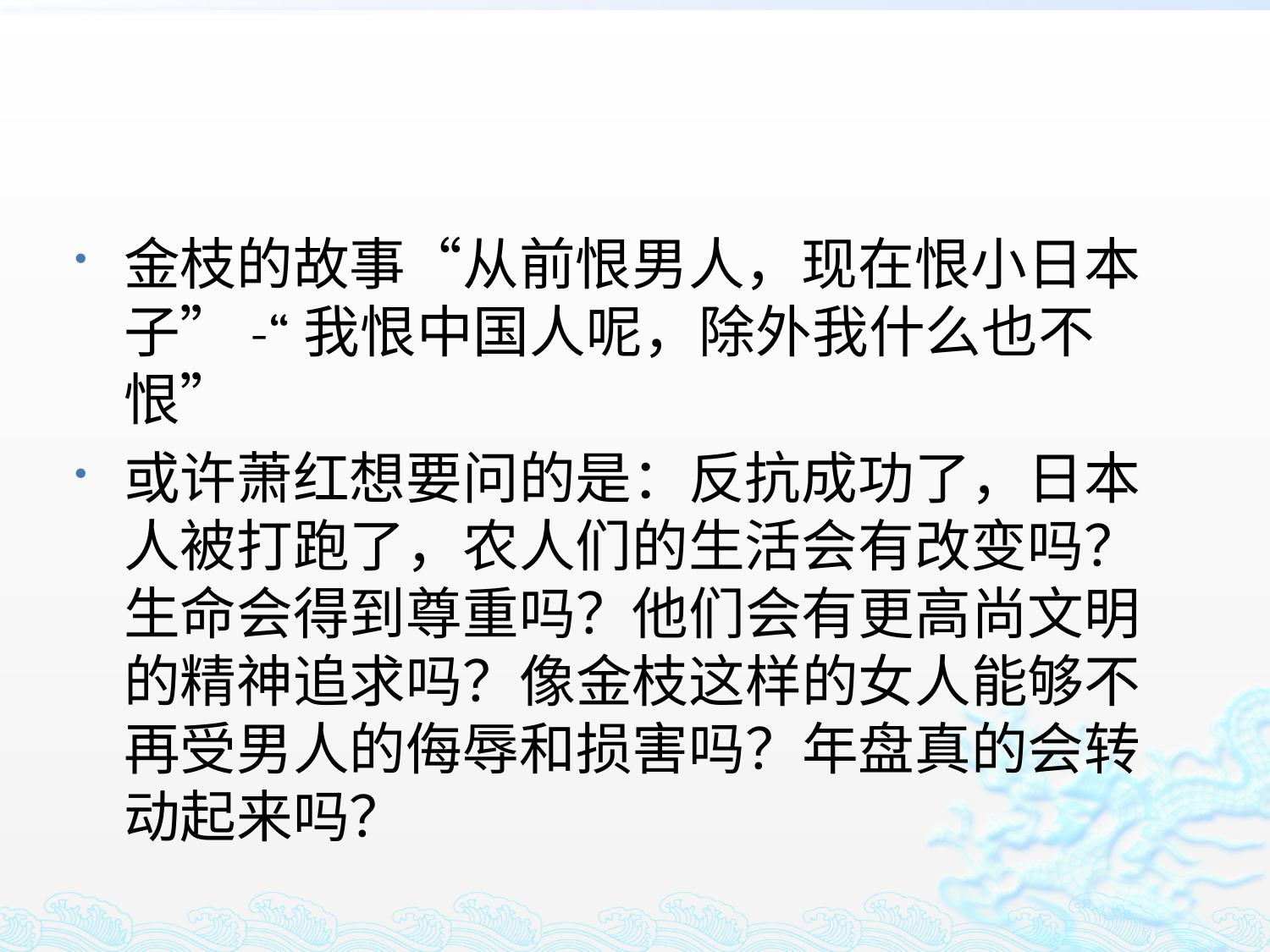

#
金枝的故事“从前恨男人，现在恨小日本子”-“我恨中国人呢，除外我什么也不恨”
或许萧红想要问的是：反抗成功了，日本人被打跑了，农人们的生活会有改变吗？生命会得到尊重吗？他们会有更高尚文明的精神追求吗？像金枝这样的女人能够不再受男人的侮辱和损害吗？年盘真的会转动起来吗？